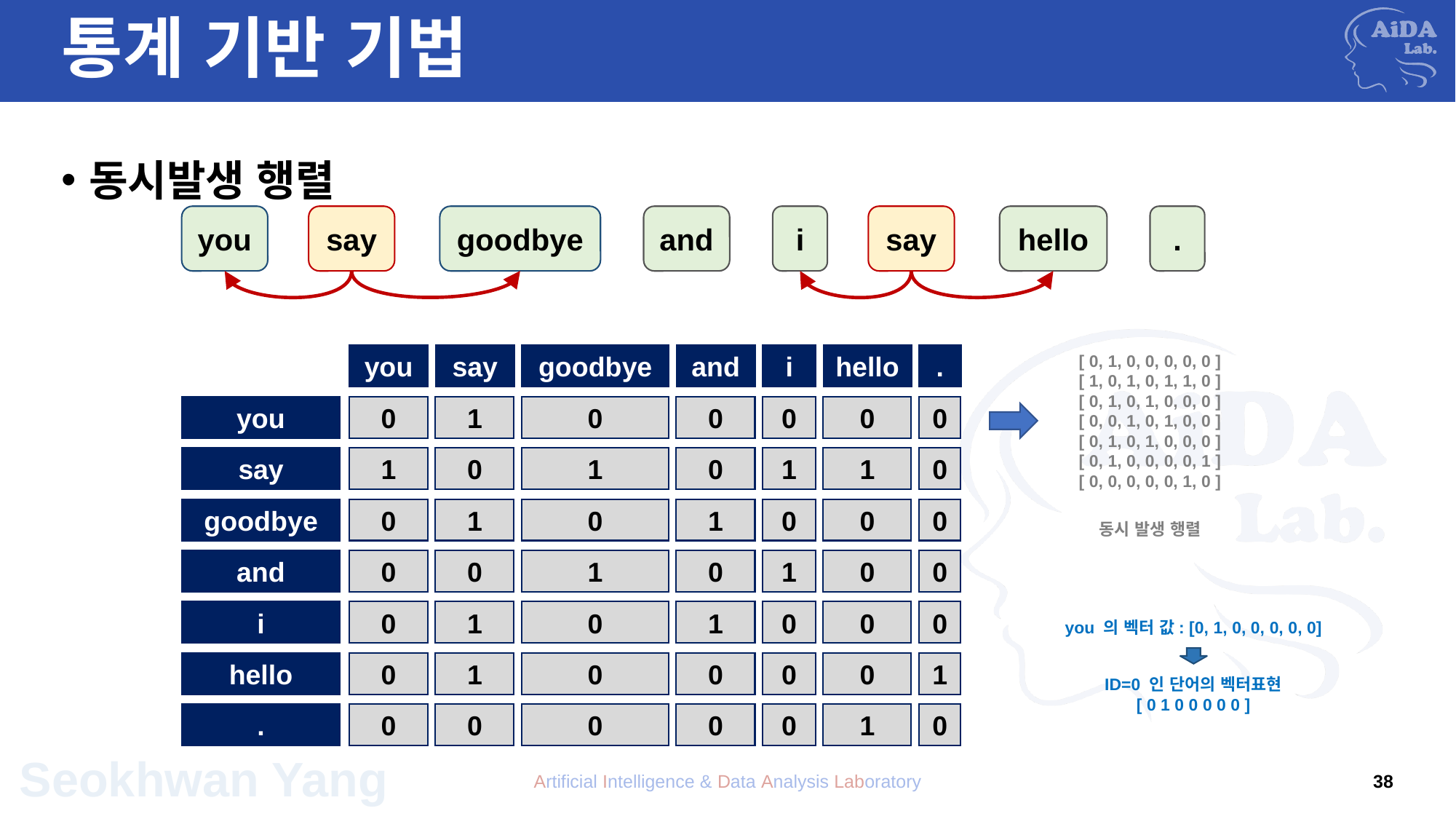

# 통계 기반 기법
동시발생 행렬

you
say
goodbye
and
i
say
hello
.
you
say
goodbye
and
i
hello
.
you
0
1
0
0
0
0
0
say
1
0
1
0
1
1
0
goodbye
0
1
0
1
0
0
0
and
0
0
1
0
1
0
0
i
0
1
0
1
0
0
0
hello
0
1
0
0
0
0
1
.
0
0
0
0
0
1
0
[ 0, 1, 0, 0, 0, 0, 0 ]
[ 1, 0, 1, 0, 1, 1, 0 ]
[ 0, 1, 0, 1, 0, 0, 0 ]
[ 0, 0, 1, 0, 1, 0, 0 ]
[ 0, 1, 0, 1, 0, 0, 0 ]
[ 0, 1, 0, 0, 0, 0, 1 ]
[ 0, 0, 0, 0, 0, 1, 0 ]

동시 발생 행렬
you 의 벡터 값: [0, 1, 0, 0, 0, 0, 0]

ID=0 인 단어의 벡터표현
[ 0 1 0 0 0 0 0 ]
Artificial Intelligence & Data Analysis Laboratory
38